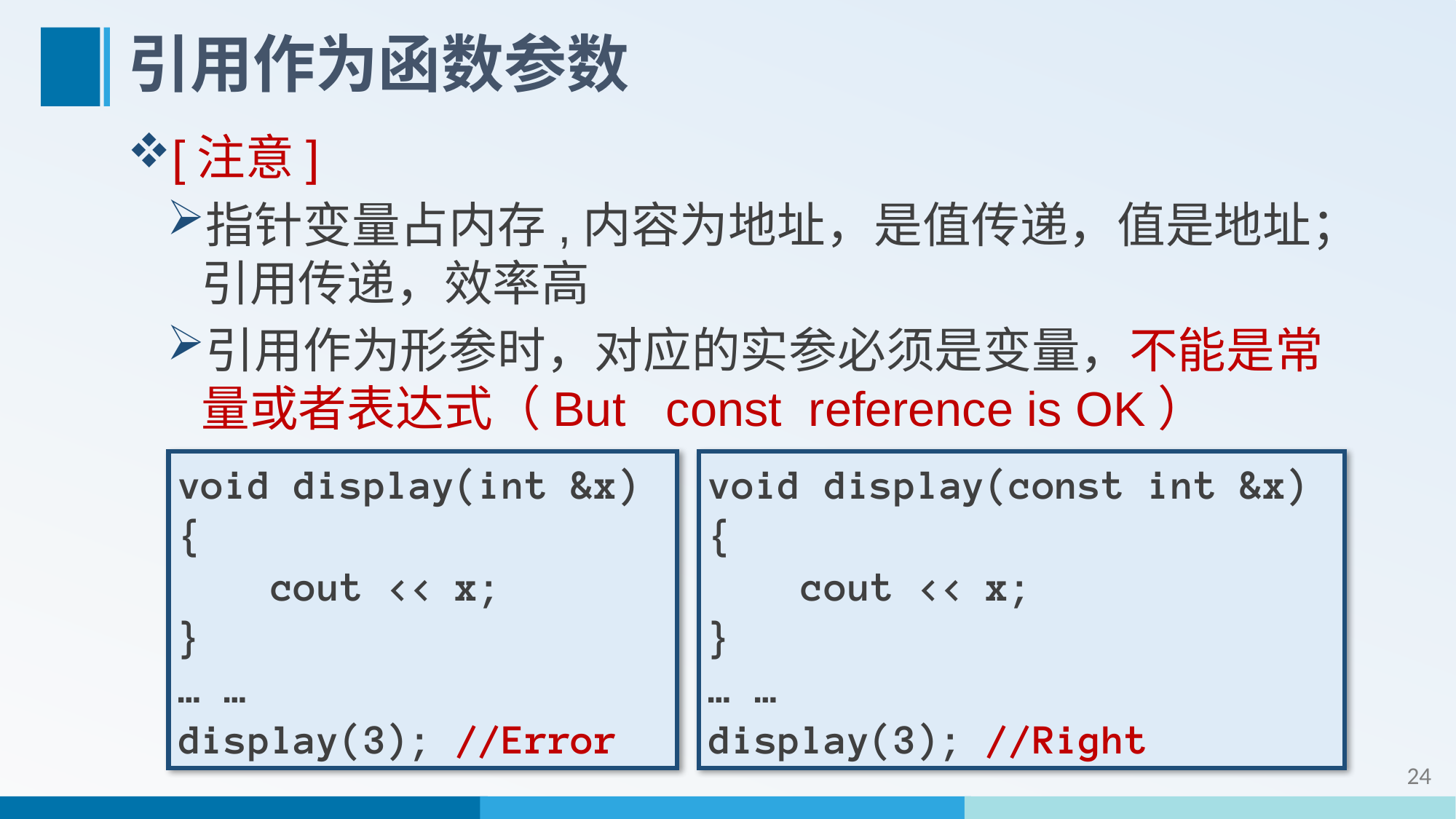

# 引用作为函数参数
[注意]
指针变量占内存,内容为地址，是值传递，值是地址；引用传递，效率高
引用作为形参时，对应的实参必须是变量，不能是常量或者表达式（But   const  reference is OK）
void display(int &x)
{
    cout << x;
}
… …
display(3); //Error
void display(const int &x)
{
    cout << x;
}
… …
display(3); //Right